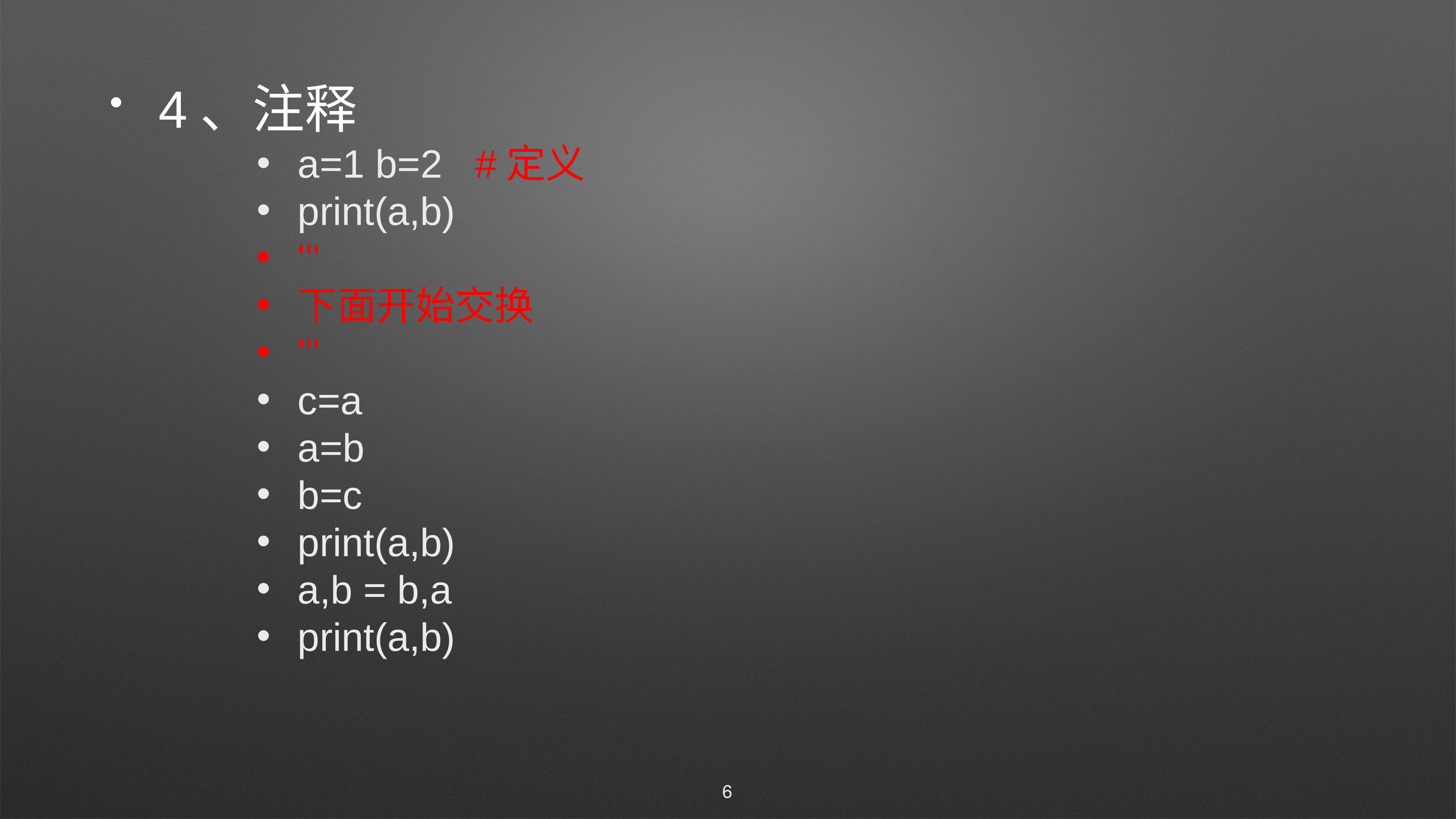

# 4、注释
a=1 b=2   #定义
print(a,b)
'''
下面开始交换
'''
c=a
a=b
b=c
print(a,b)
a,b = b,a
print(a,b)

6